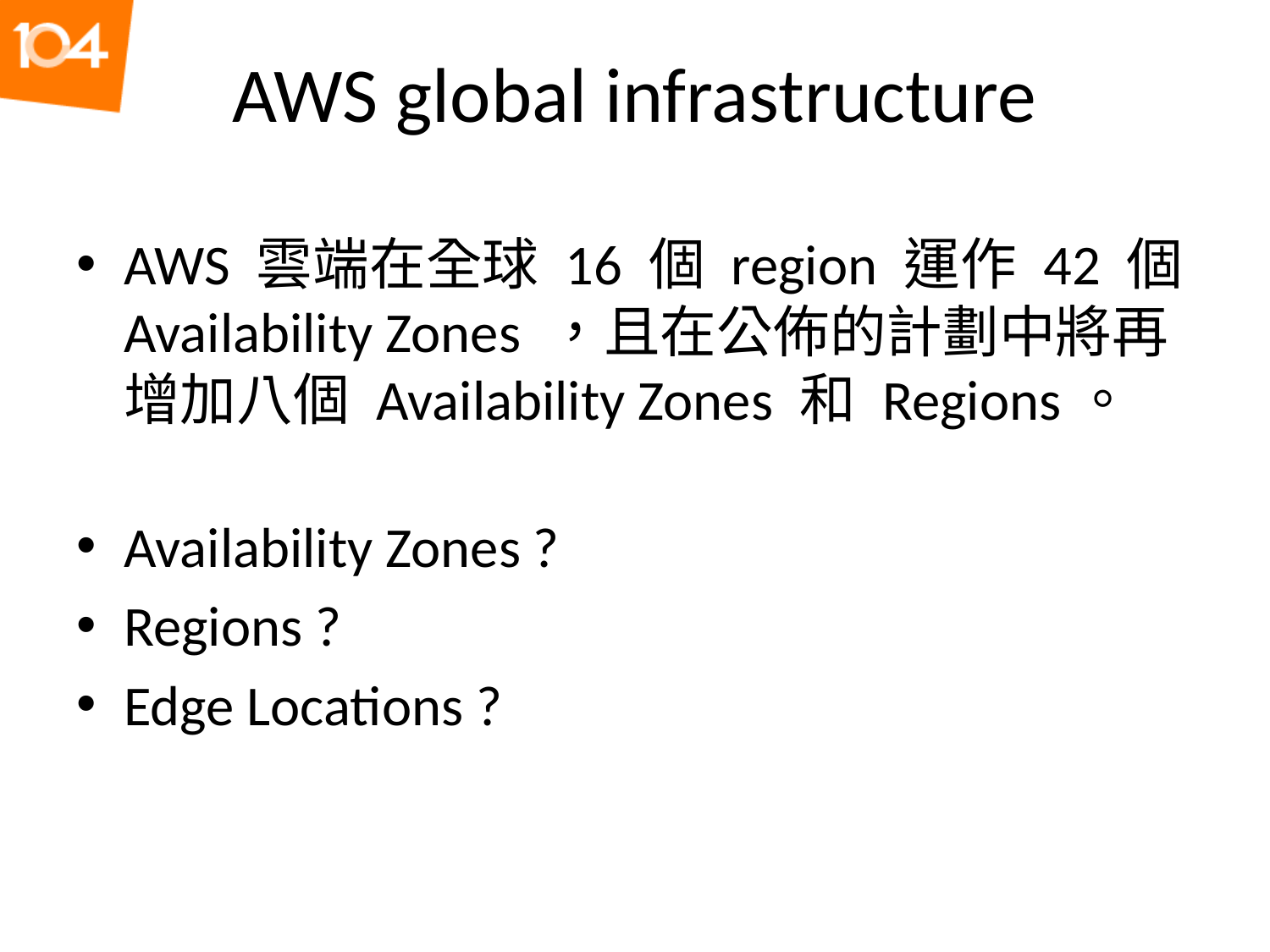

# AWS global infrastructure
AWS 雲端在全球 16 個 region 運作 42 個 Availability Zones ，且在公佈的計劃中將再增加八個 Availability Zones 和 Regions。
Availability Zones ?
Regions ?
Edge Locations ?